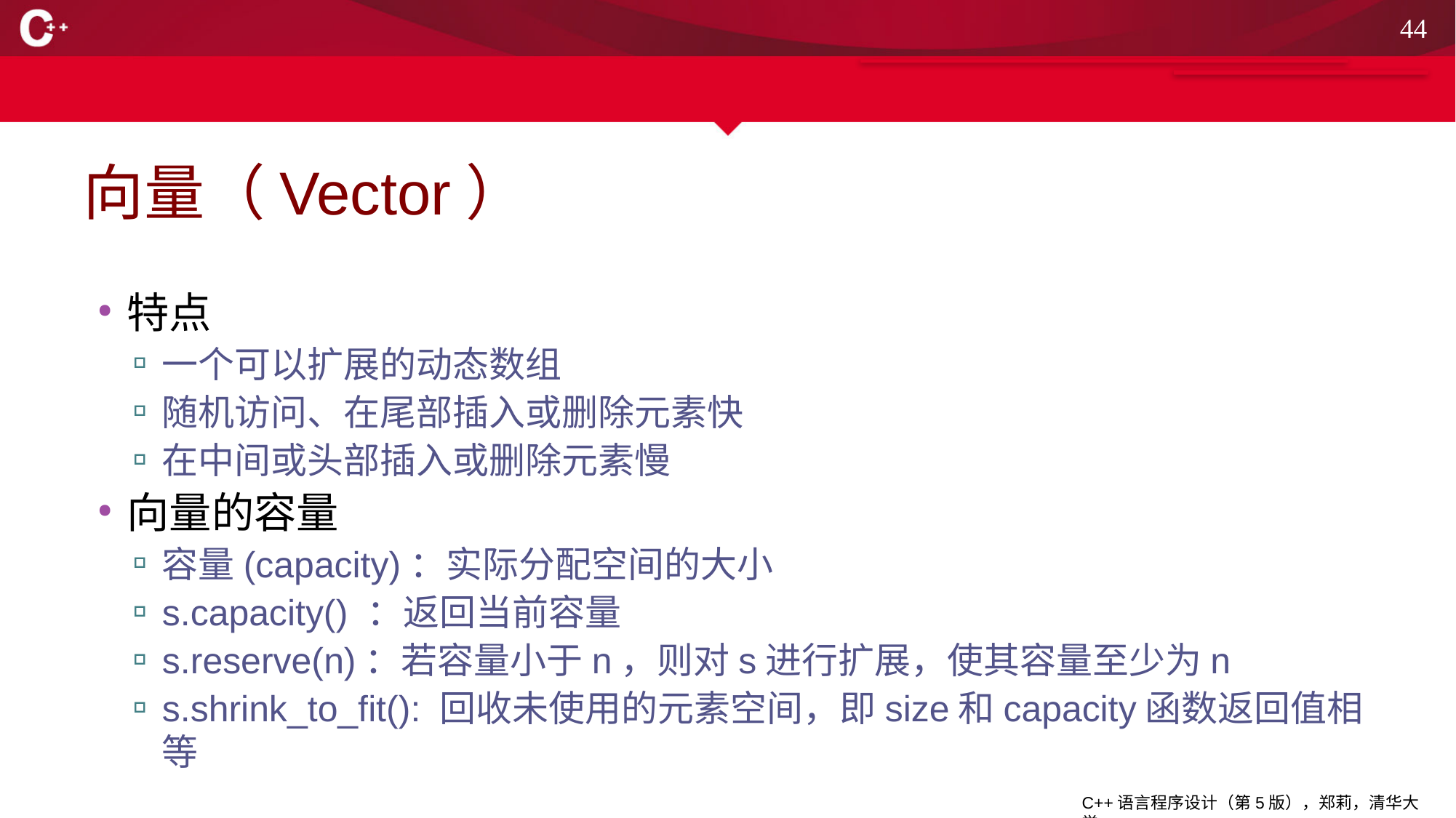

44
# 向量（Vector）
特点
一个可以扩展的动态数组
随机访问、在尾部插入或删除元素快
在中间或头部插入或删除元素慢
向量的容量
容量(capacity)：实际分配空间的大小
s.capacity() ：返回当前容量
s.reserve(n)：若容量小于n，则对s进行扩展，使其容量至少为n
s.shrink_to_fit(): 回收未使用的元素空间，即size和capacity函数返回值相等